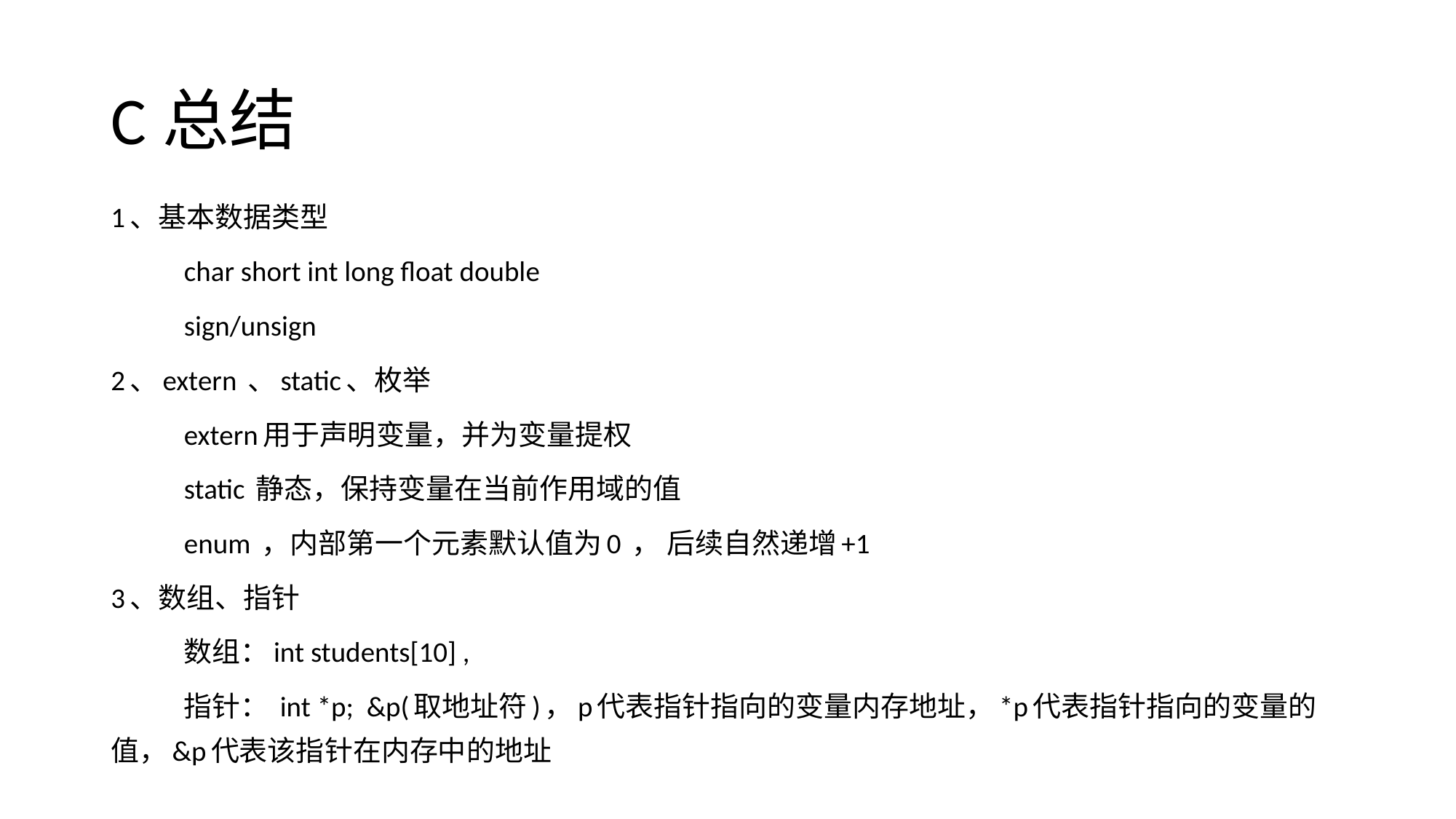

# C总结
1、基本数据类型
	char short int long float double
	sign/unsign
2、extern 、static、枚举
	extern用于声明变量，并为变量提权
	static 静态，保持变量在当前作用域的值
	enum ，内部第一个元素默认值为0 ， 后续自然递增+1
3、数组、指针
	数组：int students[10] ,
	指针： int *p;  &p(取地址符)，p代表指针指向的变量内存地址，*p代表指针指向的变量的值，&p代表该指针在内存中的地址